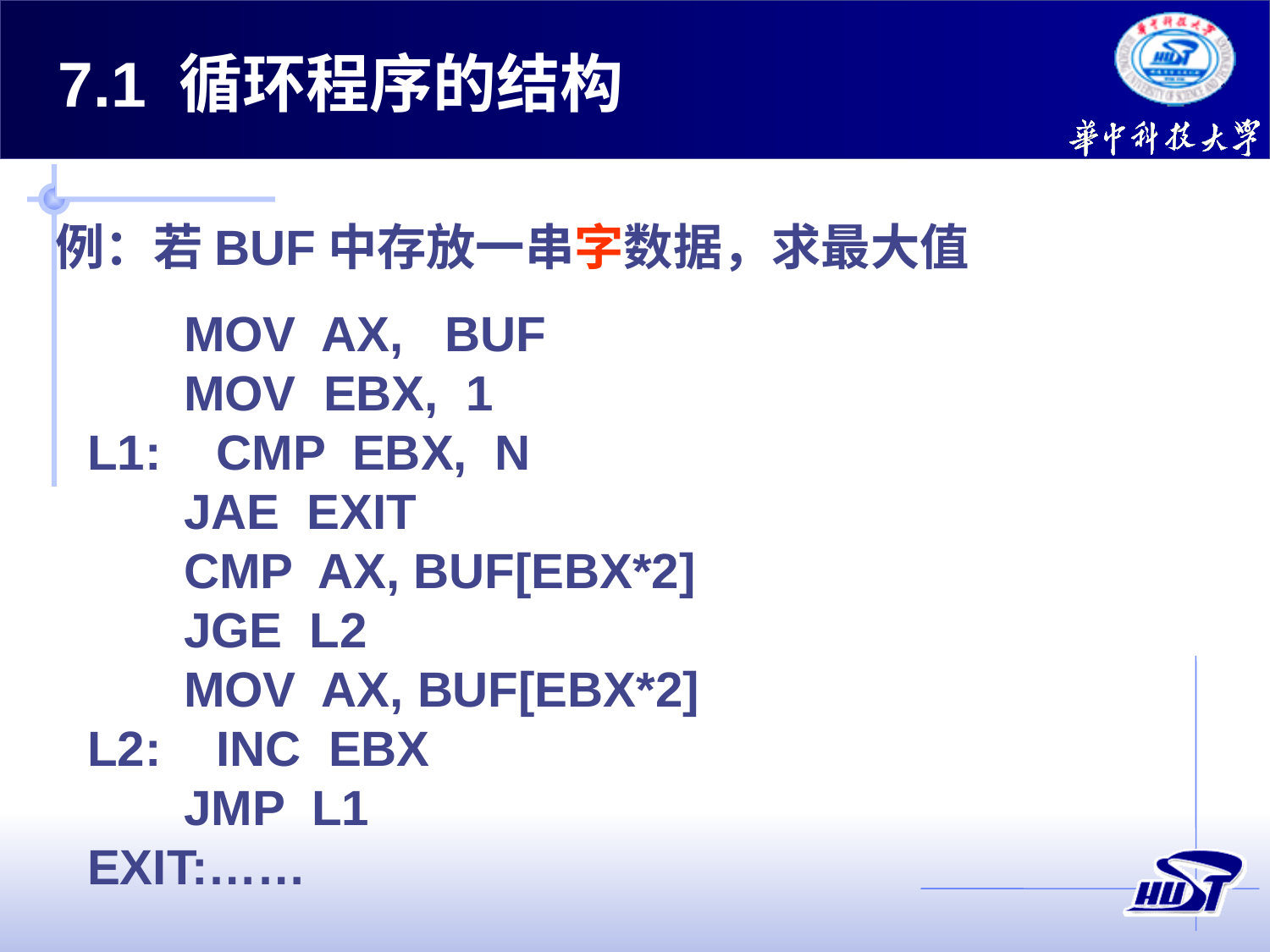

7.1 循环程序的结构
例：若BUF中存放一串字数据，求最大值
       MOV  AX,   BUF
       MOV  EBX,  1
L1:    CMP  EBX,  N
       JAE  EXIT
       CMP  AX, BUF[EBX*2]
       JGE  L2
       MOV  AX, BUF[EBX*2]
L2:    INC  EBX
       JMP  L1
EXIT:……